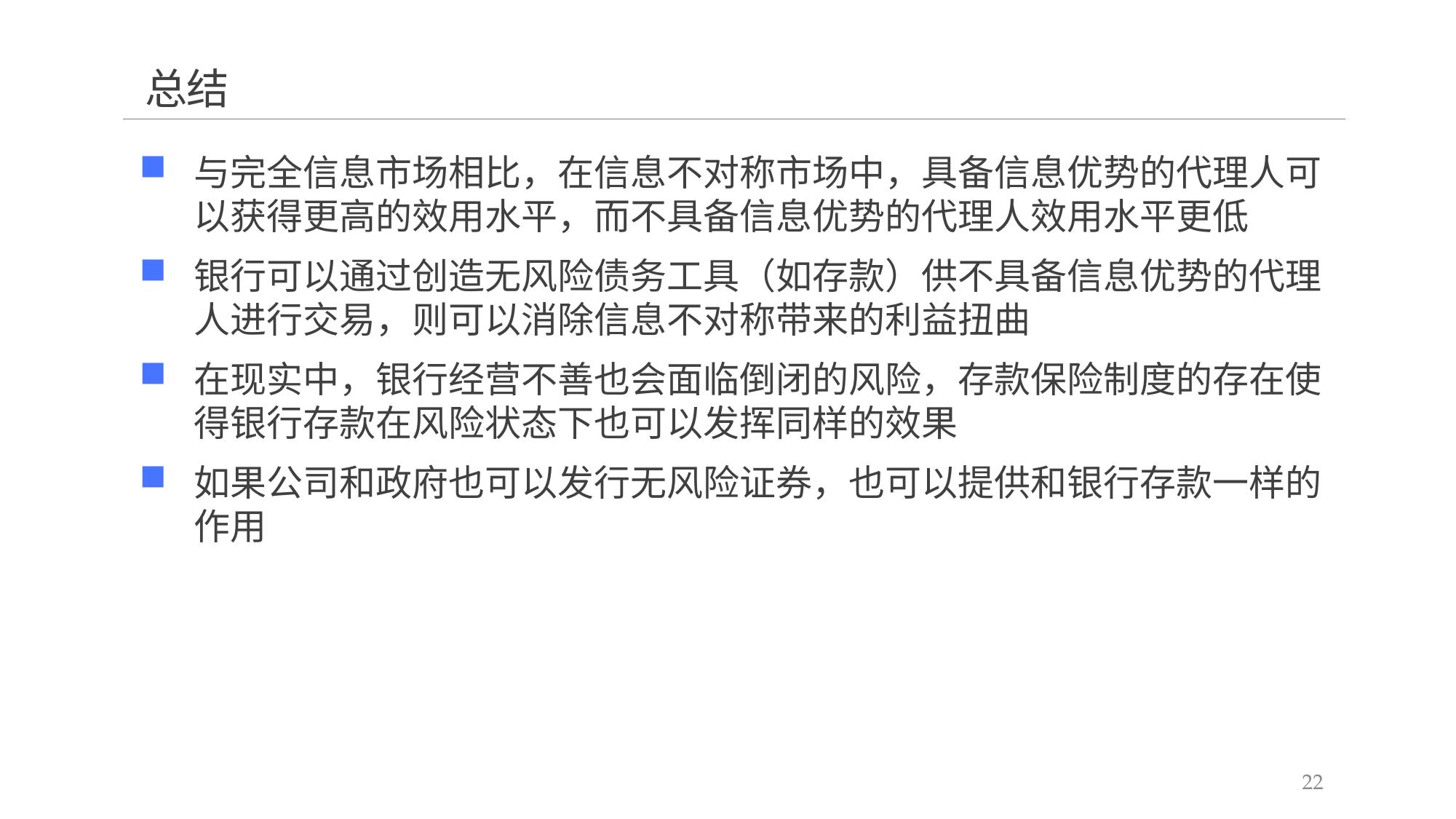

# 总结
与完全信息市场相比，在信息不对称市场中，具备信息优势的代理人可以获得更高的效用水平，而不具备信息优势的代理人效用水平更低
银行可以通过创造无风险债务工具（如存款）供不具备信息优势的代理人进行交易，则可以消除信息不对称带来的利益扭曲
在现实中，银行经营不善也会面临倒闭的风险，存款保险制度的存在使得银行存款在风险状态下也可以发挥同样的效果
如果公司和政府也可以发行无风险证券，也可以提供和银行存款一样的作用
22